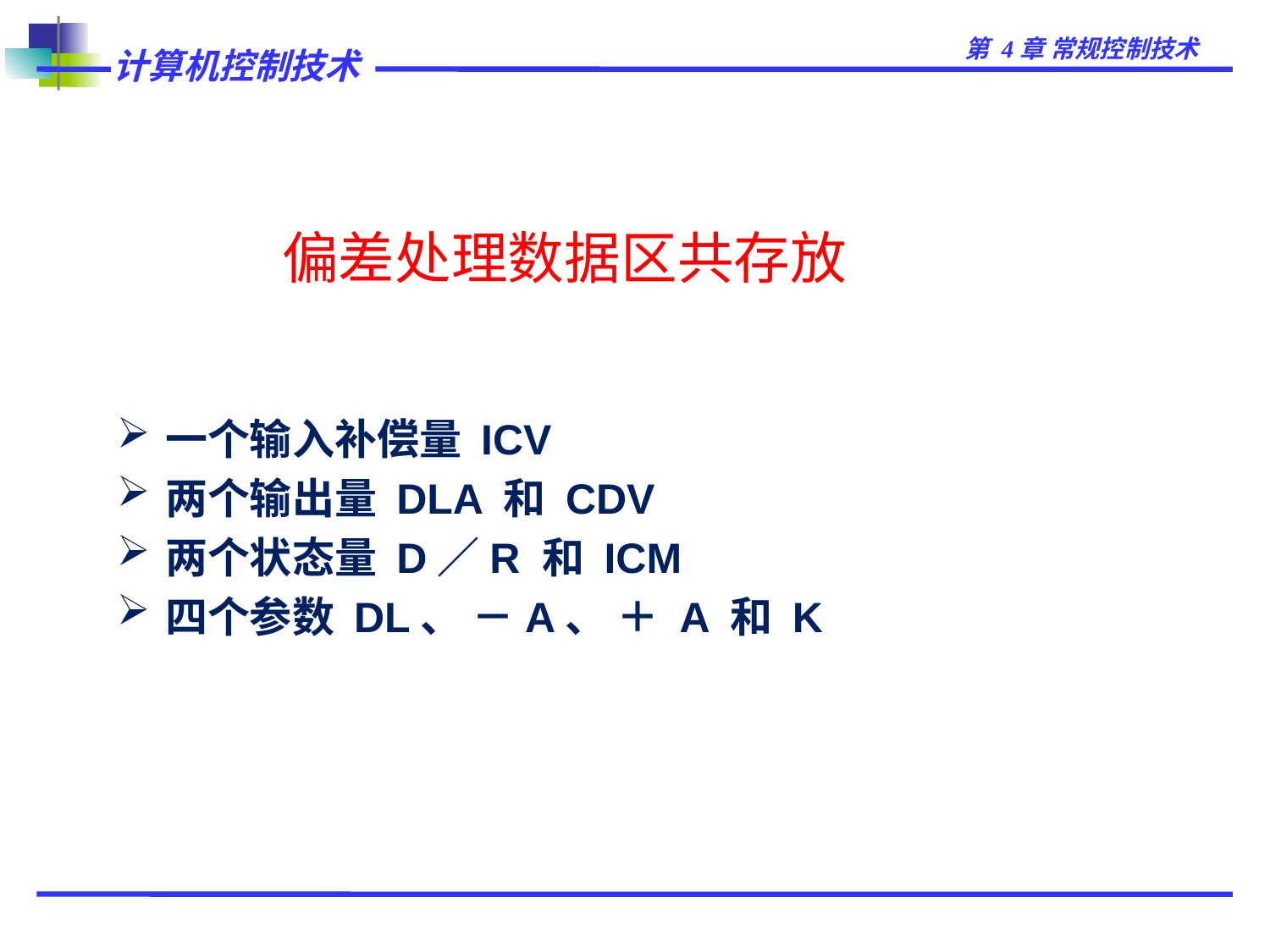

# 偏差处理数据区共存放
一个输入补偿量 ICV
两个输出量 DLA 和 CDV
两个状态量 D／R 和 ICM
四个参数 DL、 －A、 ＋ A 和 K